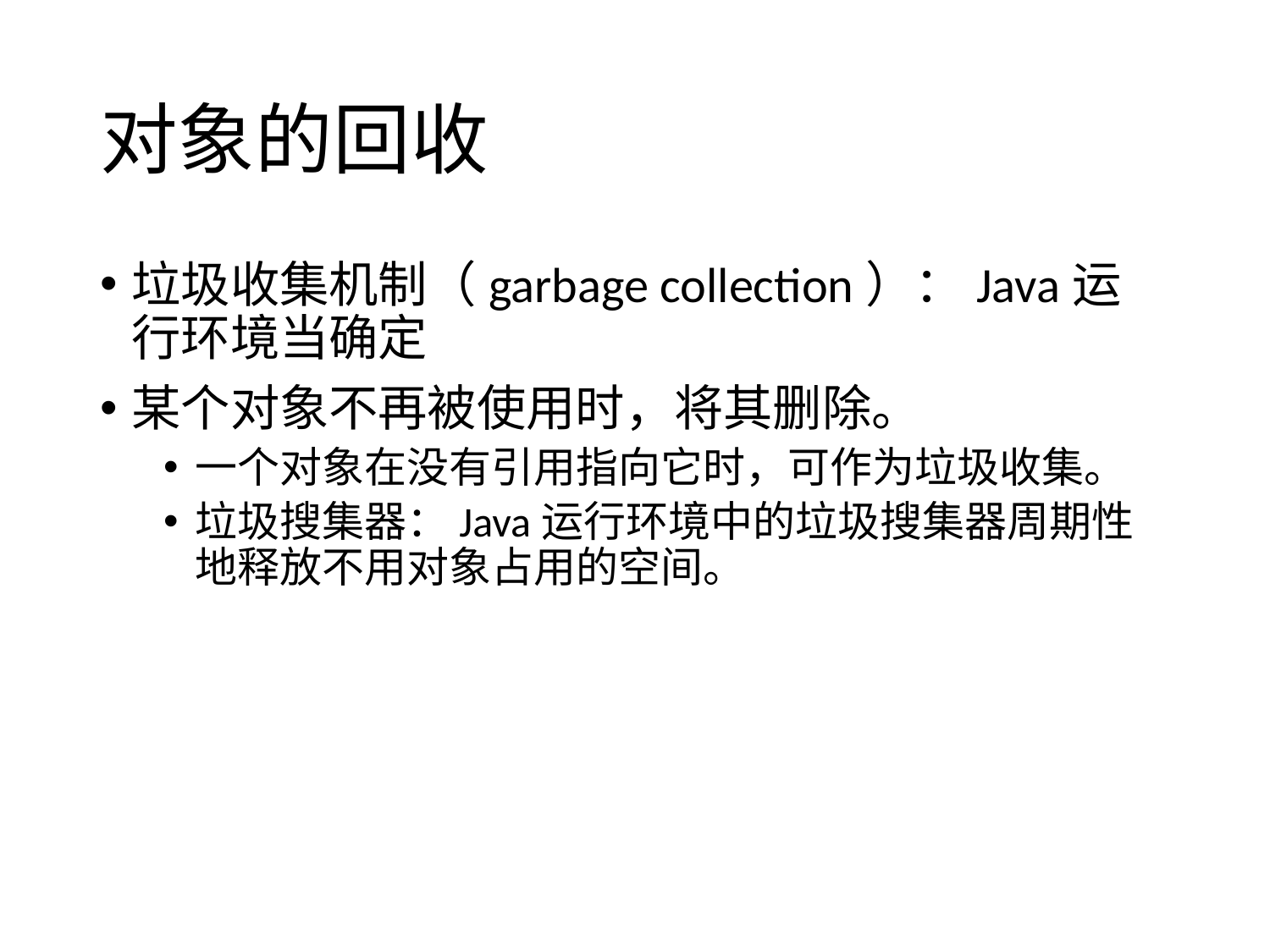

# 对象的回收
垃圾收集机制（garbage collection）：Java运行环境当确定
某个对象不再被使用时，将其删除。
一个对象在没有引用指向它时，可作为垃圾收集。
垃圾搜集器：Java运行环境中的垃圾搜集器周期性地释放不用对象占用的空间。